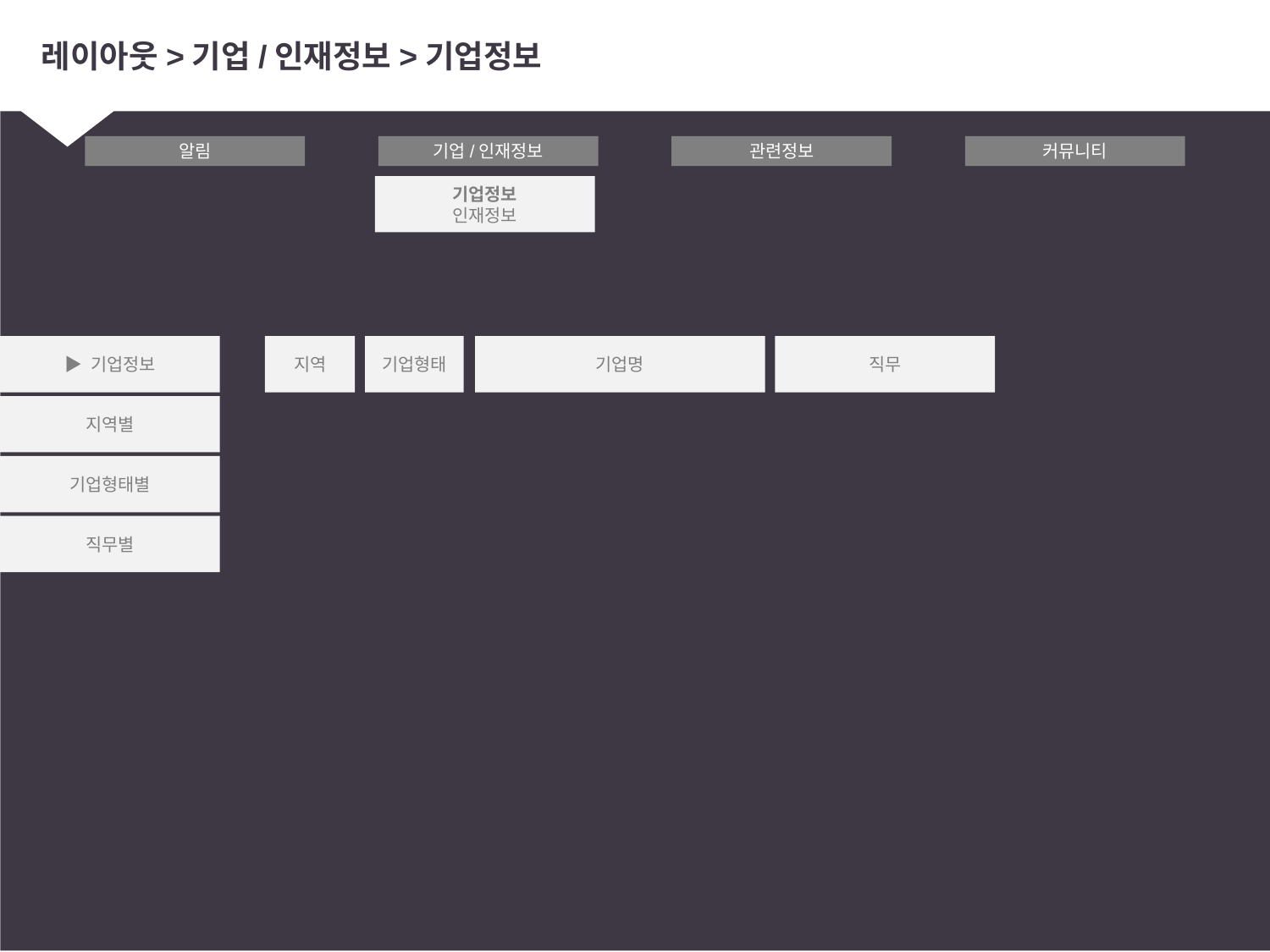

# 레이아웃>기업/인재정보>기업정보
알림
기업/인재정보
관련정보
커뮤니티
기업정보
인재정보
▶ 기업정보
지역
기업형태
기업명
직무
지역별
기업형태별
직무별